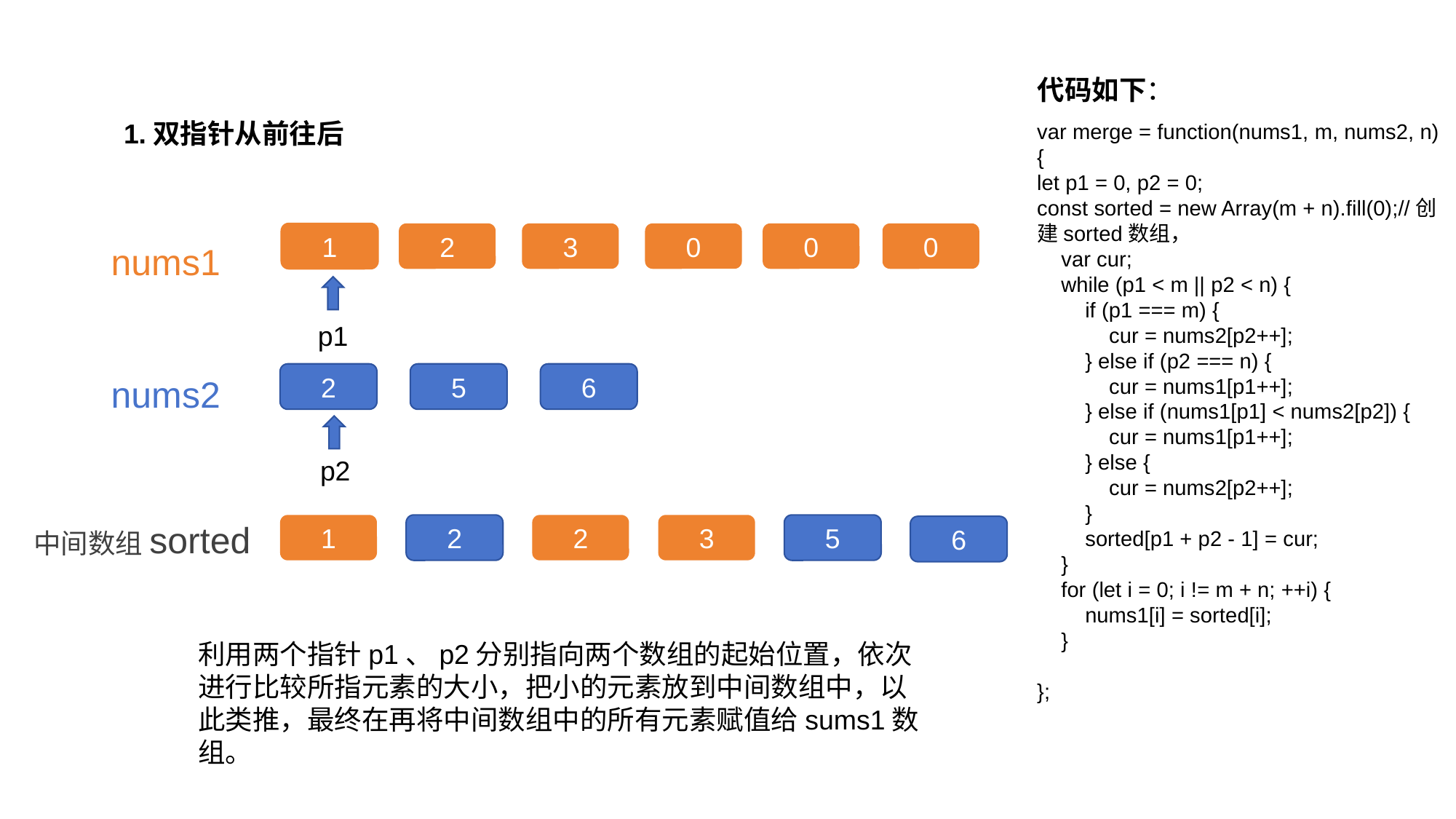

代码如下：
1.双指针从前往后

var merge = function(nums1, m, nums2, n) {
let p1 = 0, p2 = 0;
const sorted = new Array(m + n).fill(0);//创建sorted数组，
    var cur;
    while (p1 < m || p2 < n) {
        if (p1 === m) {
            cur = nums2[p2++];
        } else if (p2 === n) {
            cur = nums1[p1++];
        } else if (nums1[p1] < nums2[p2]) {
            cur = nums1[p1++];
        } else {
            cur = nums2[p2++];
        }
        sorted[p1 + p2 - 1] = cur;
    }
    for (let i = 0; i != m + n; ++i) {
        nums1[i] = sorted[i];
    }

};
1
2
3
0
0
0
nums1

p1
2
5
6
nums2

p2
中间数组sorted
1
2
2
3
5
6
利用两个指针p1、p2分别指向两个数组的起始位置，依次进行比较所指元素的大小，把小的元素放到中间数组中，以此类推，最终在再将中间数组中的所有元素赋值给sums1数组。